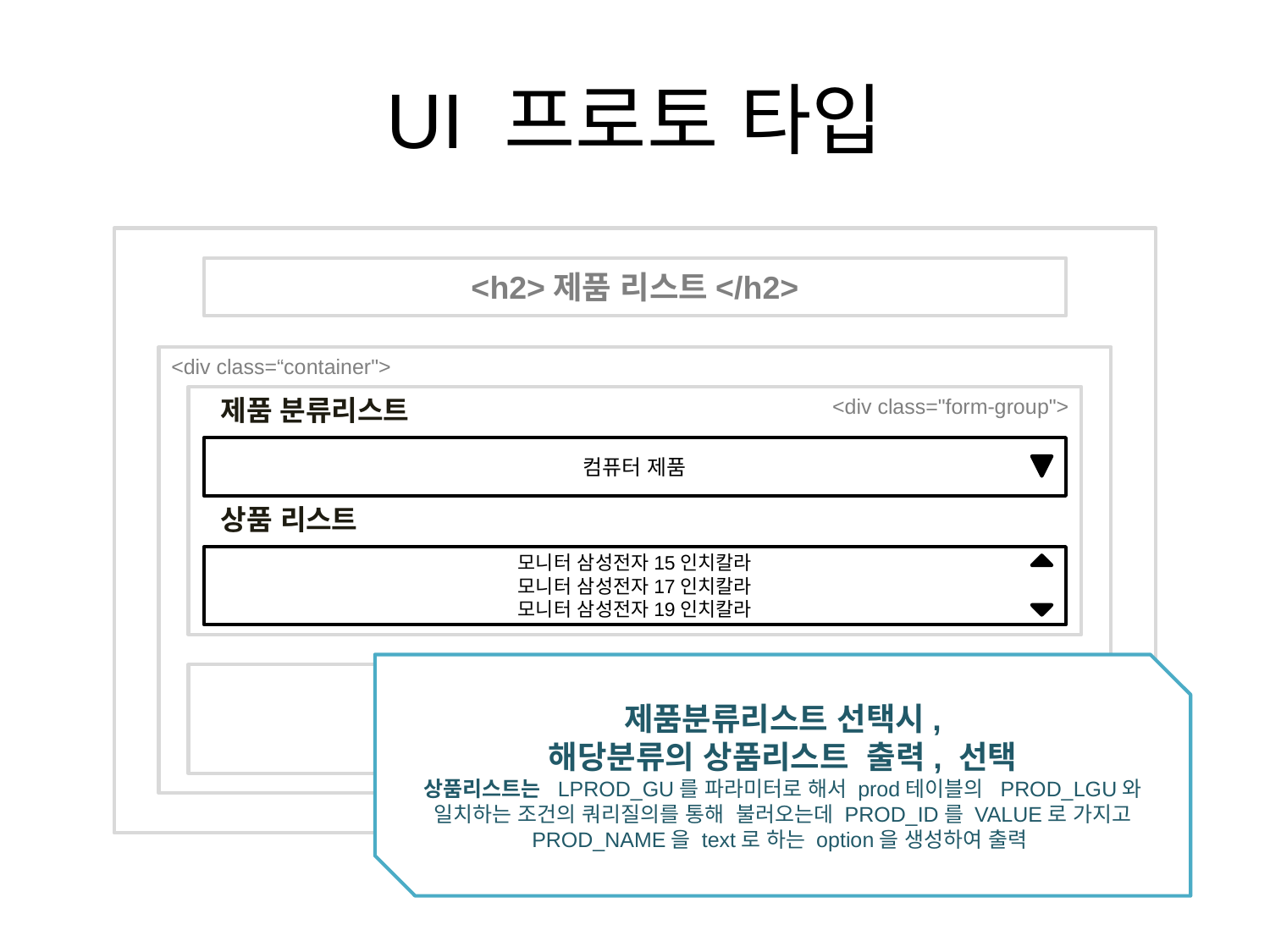

# UI 프로토 타입

<h2>제품 리스트</h2>
<div class=“container">
<div class="form-group">
컴퓨터 제품
모니터 삼성전자15인치칼라
모니터 삼성전자17인치칼라
모니터 삼성전자19인치칼라
<div id=result>
제품 분류리스트

상품 리스트

제품분류리스트 선택시,
해당분류의 상품리스트  출력, 선택
상품리스트는  LPROD_GU를 파라미터로 해서 prod테이블의  PROD_LGU와 일치하는 조건의 쿼리질의를 통해  불러오는데 PROD_ID를 VALUE로 가지고 PROD_NAME을 text로 하는 option을 생성하여 출력